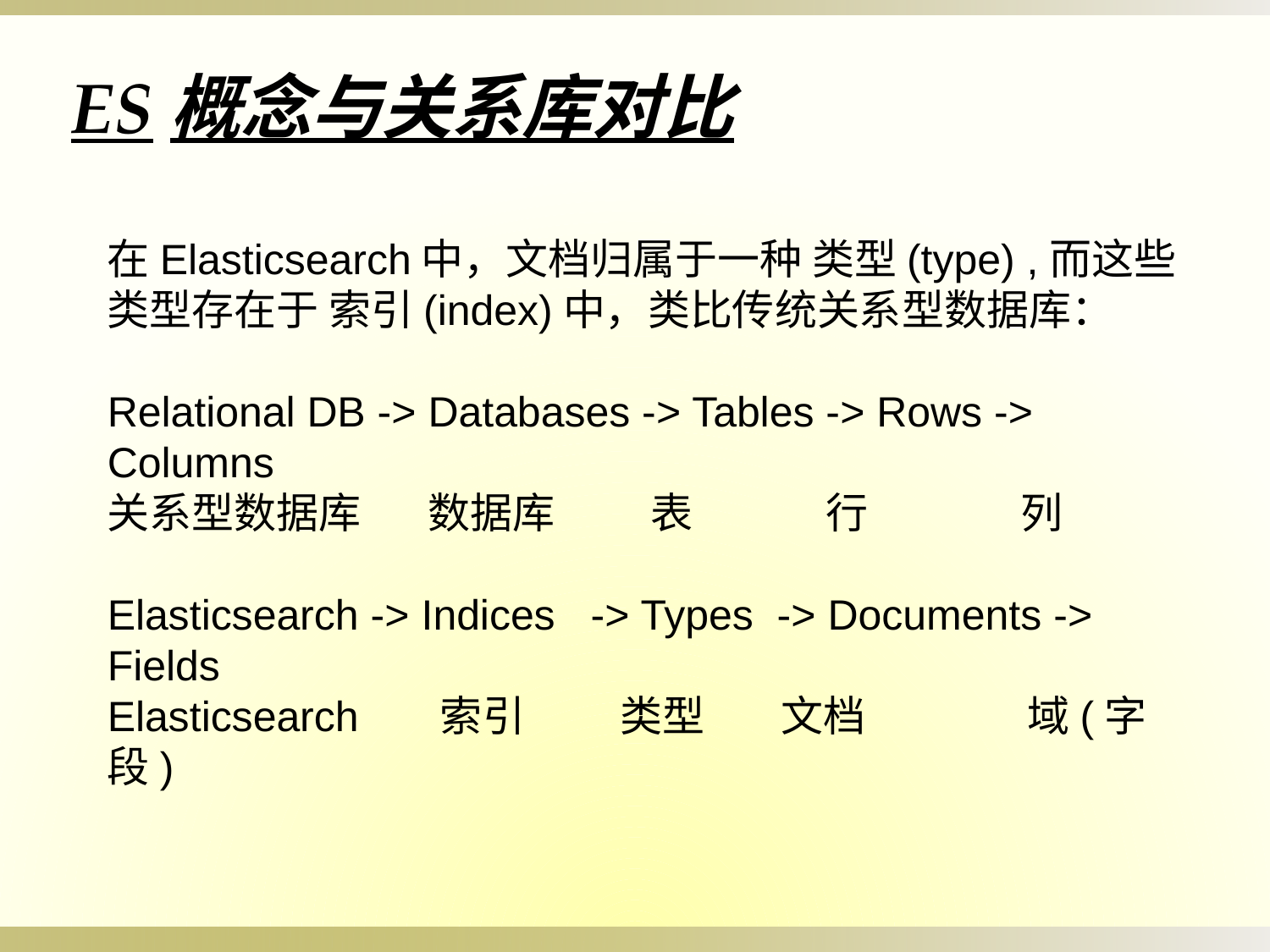

ES概念与关系库对比
在Elasticsearch中，文档归属于一种 类型(type) ,而这些类型存在于 索引(index)中，类比传统关系型数据库：

Relational DB -> Databases -> Tables -> Rows -> Columns
关系型数据库       数据库          表              行                列

Elasticsearch -> Indices   -> Types  -> Documents -> Fields
Elasticsearch      索引          类型        文档                 域(字段)